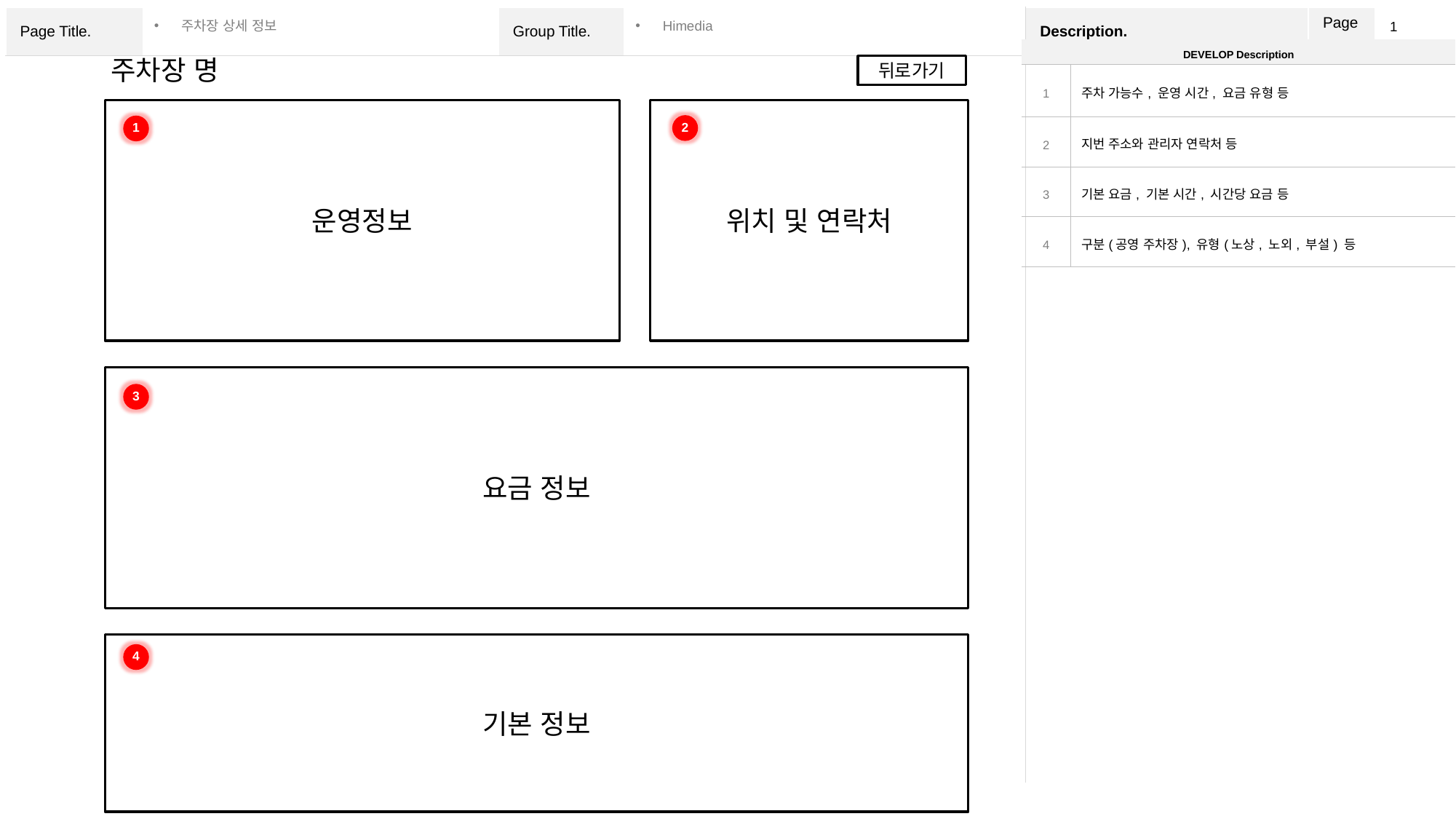

1
주차장 상세 정보
Himedia
| DEVELOP Description |  |
| --- | --- |
| 1 | 주차 가능수, 운영 시간, 요금 유형 등 |
| 2 | 지번 주소와 관리자 연락처 등 |
| 3 | 기본 요금, 기본 시간, 시간당 요금 등 |
| 4 | 구분(공영 주차장), 유형(노상, 노외, 부설) 등 |
|  |  |
주차장 명
뒤로가기
운영정보
위치 및 연락처
2

1

요금 정보
3

기본 정보
4